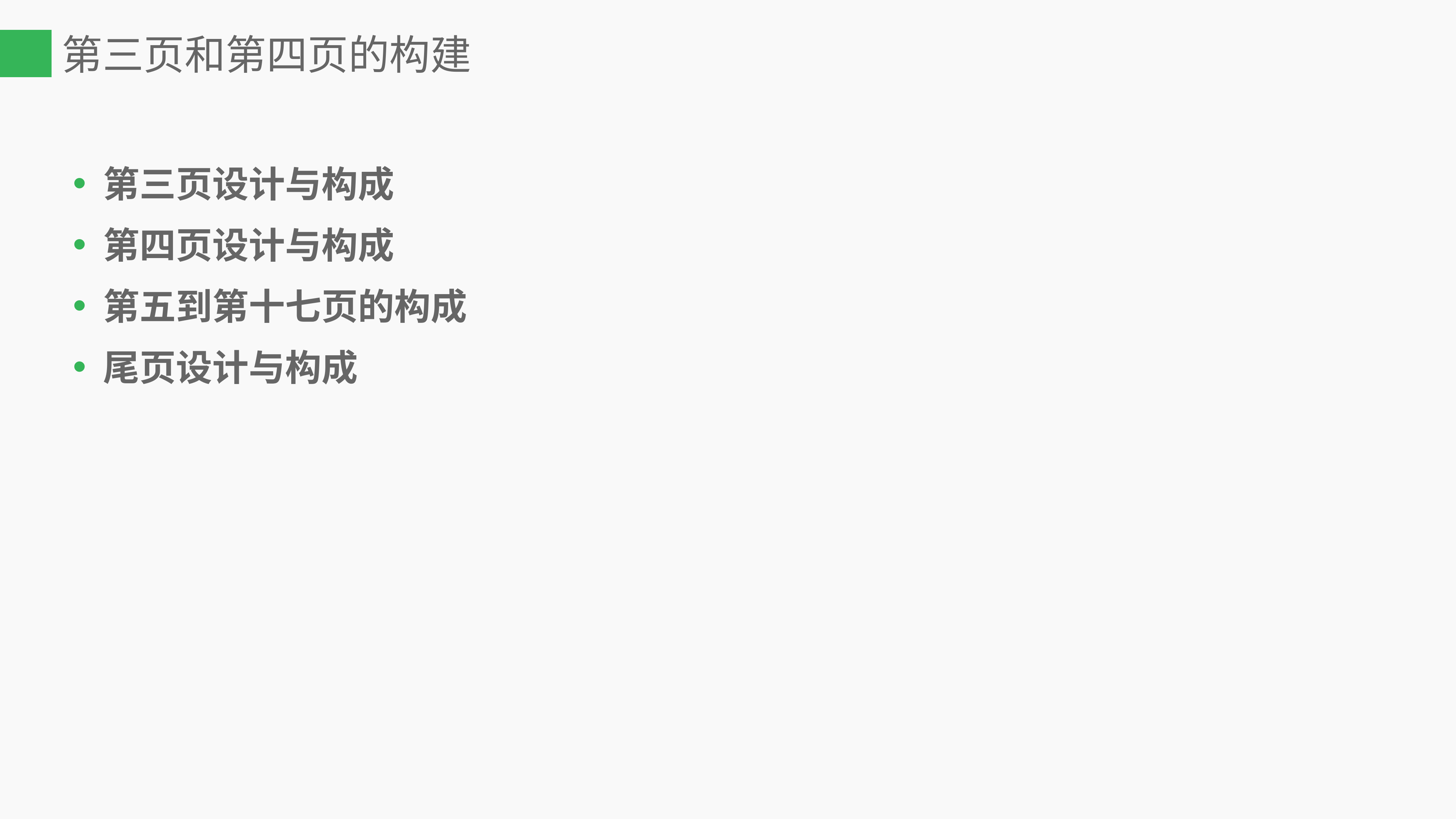

# 第三页和第四页的构建
第三页设计与构成
第四页设计与构成
第五到第十七页的构成
尾页设计与构成